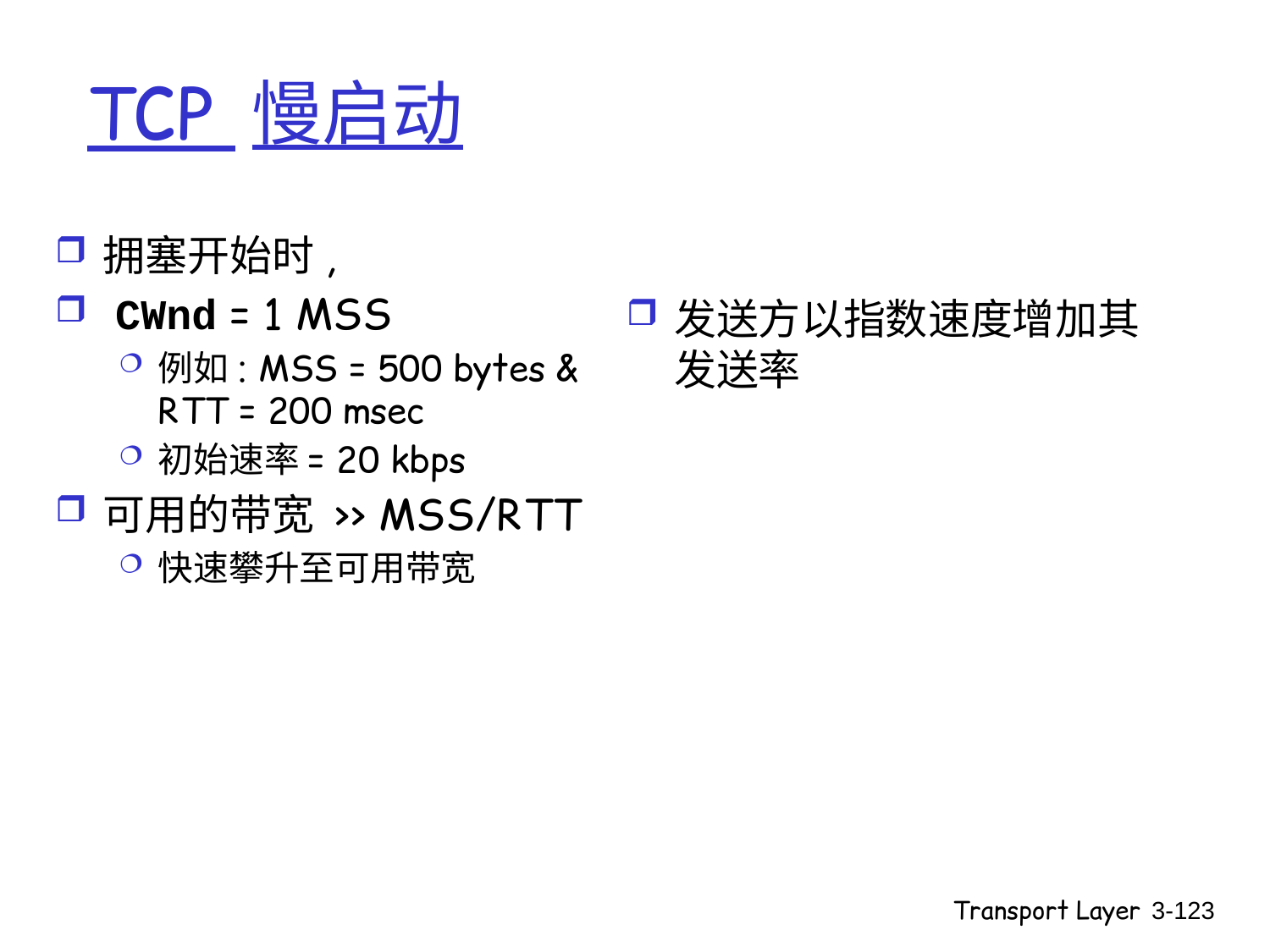

# TCP 慢启动
拥塞开始时,
 CWnd = 1 MSS
例如: MSS = 500 bytes & RTT = 200 msec
初始速率= 20 kbps
可用的带宽 >> MSS/RTT
快速攀升至可用带宽

发送方以指数速度增加其发送率

Transport Layer
3-123